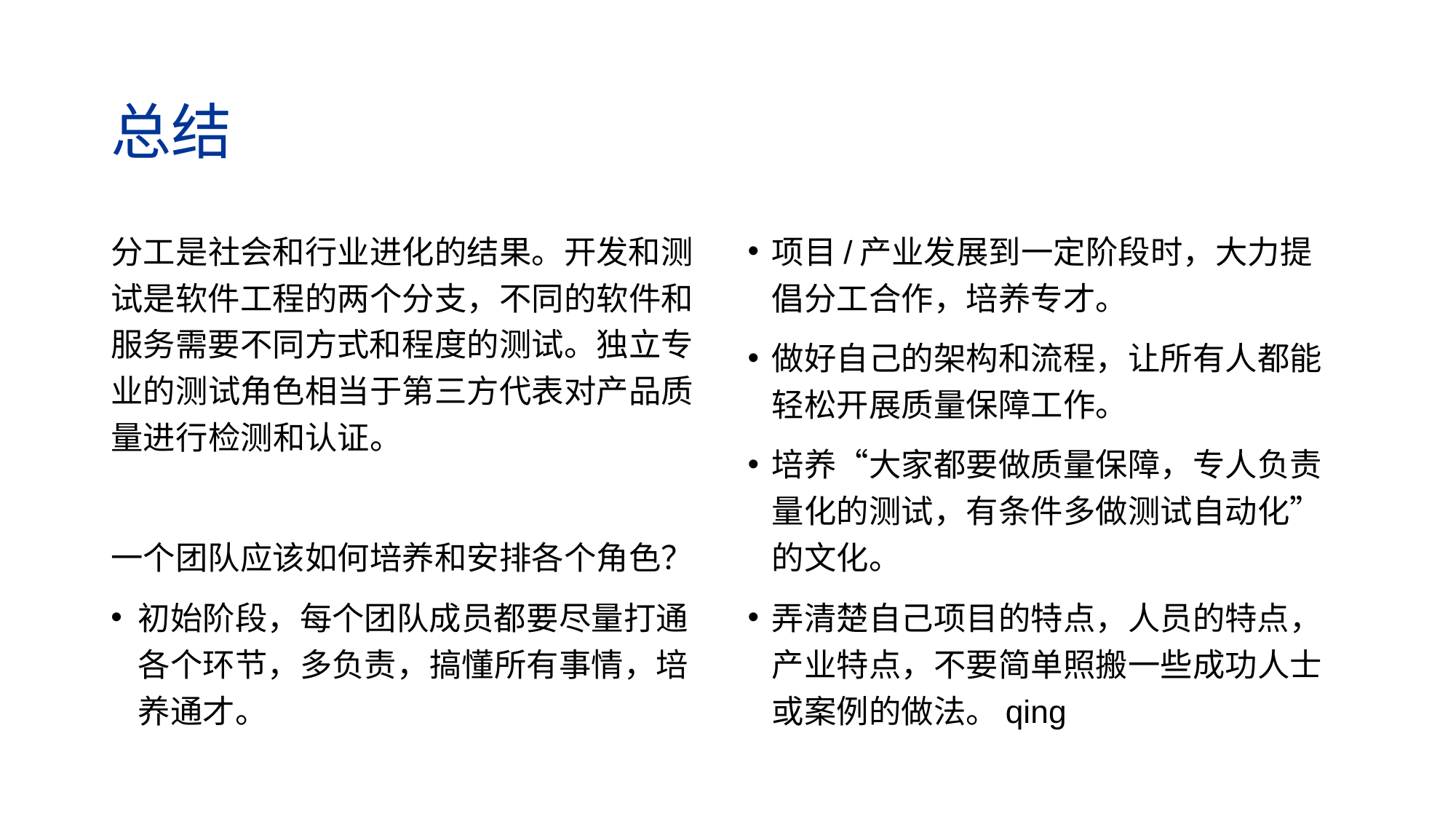

# 总结
分工是社会和行业进化的结果。开发和测试是软件工程的两个分支，不同的软件和服务需要不同方式和程度的测试。独立专业的测试角色相当于第三方代表对产品质量进行检测和认证。

一个团队应该如何培养和安排各个角色？
初始阶段，每个团队成员都要尽量打通各个环节，多负责，搞懂所有事情，培养通才。
项目/产业发展到一定阶段时，大力提倡分工合作，培养专才。
做好自己的架构和流程，让所有人都能轻松开展质量保障工作。
培养“大家都要做质量保障，专人负责量化的测试，有条件多做测试自动化”的文化。
弄清楚自己项目的特点，人员的特点，产业特点，不要简单照搬一些成功人士或案例的做法。qing